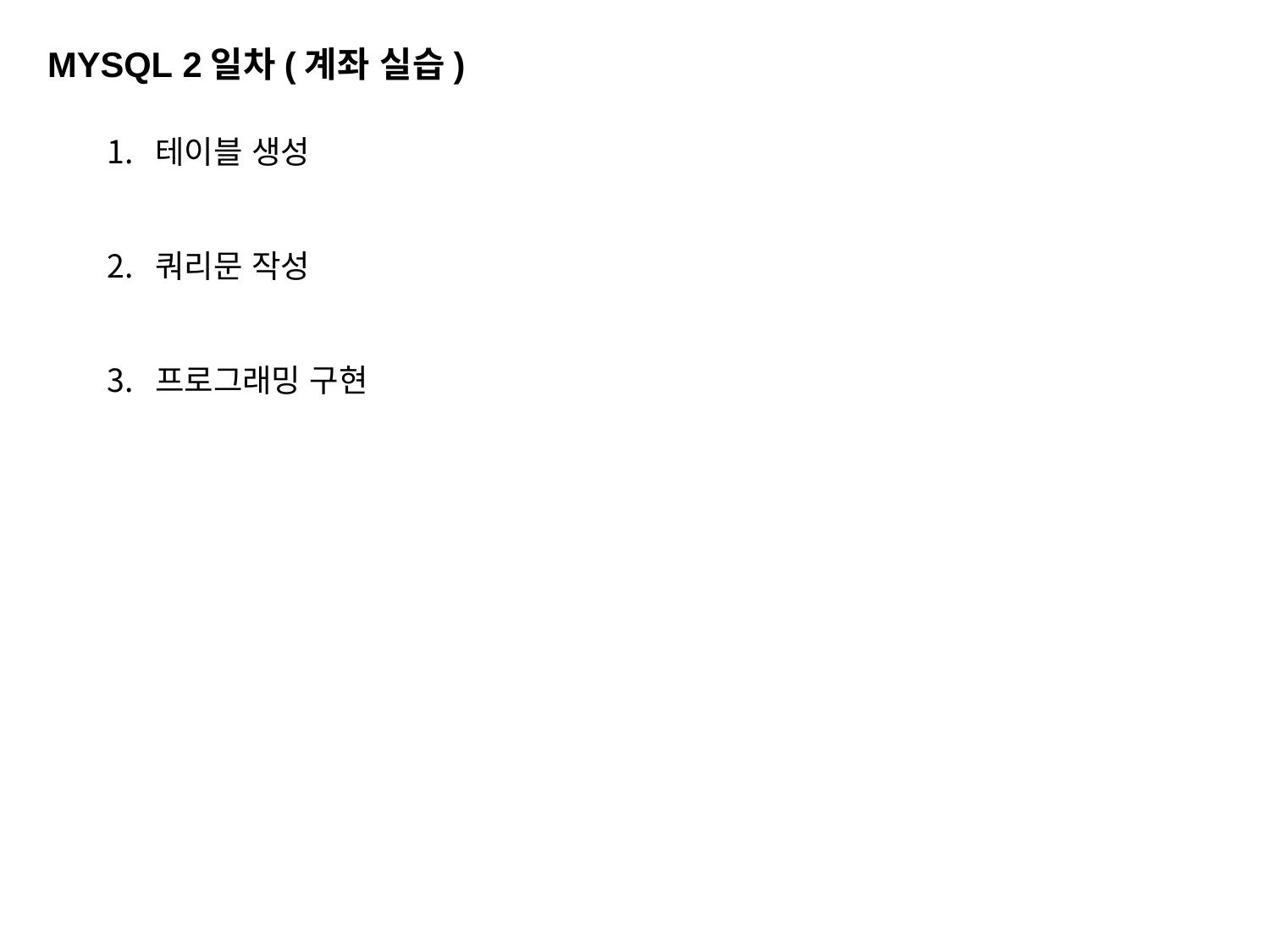

MYSQL 2일차(계좌 실습)
테이블 생성

쿼리문 작성

프로그래밍 구현